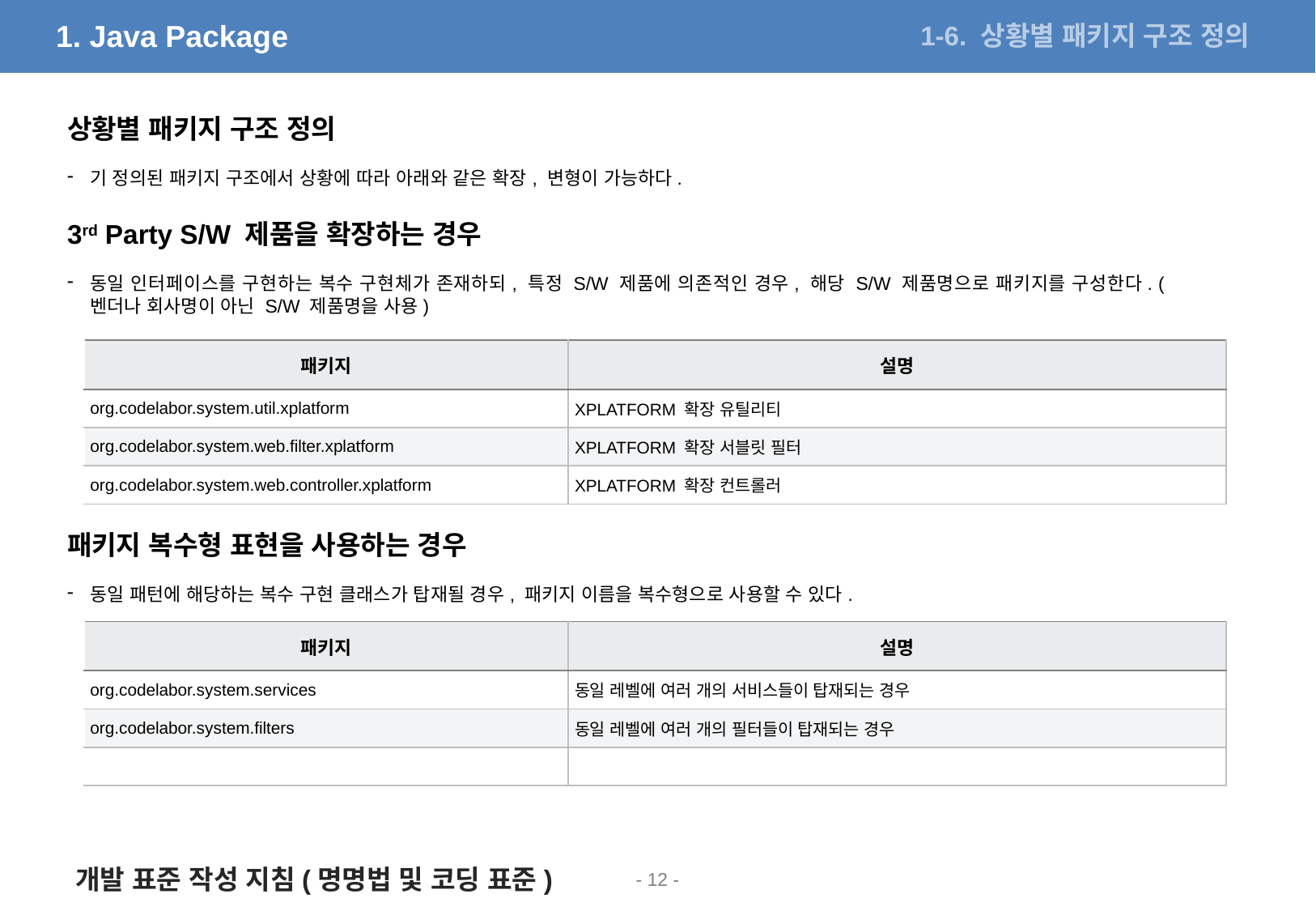

1. Java Package
1-6. 상황별 패키지 구조 정의
상황별 패키지 구조 정의

기 정의된 패키지 구조에서 상황에 따라 아래와 같은 확장, 변형이 가능하다.
3rd Party S/W 제품을 확장하는 경우

동일 인터페이스를 구현하는 복수 구현체가 존재하되, 특정 S/W 제품에 의존적인 경우, 해당 S/W 제품명으로 패키지를 구성한다. (벤더나 회사명이 아닌 S/W 제품명을 사용)
| 패키지 | 설명 |
| --- | --- |
| org.codelabor.system.util.xplatform | XPLATFORM 확장 유틸리티 |
| org.codelabor.system.web.filter.xplatform | XPLATFORM 확장 서블릿 필터 |
| org.codelabor.system.web.controller.xplatform | XPLATFORM 확장 컨트롤러 |
패키지 복수형 표현을 사용하는 경우

동일 패턴에 해당하는 복수 구현 클래스가 탑재될 경우, 패키지 이름을 복수형으로 사용할 수 있다.
| 패키지 | 설명 |
| --- | --- |
| org.codelabor.system.services | 동일 레벨에 여러 개의 서비스들이 탑재되는 경우 |
| org.codelabor.system.filters | 동일 레벨에 여러 개의 필터들이 탑재되는 경우 |
|  |  |